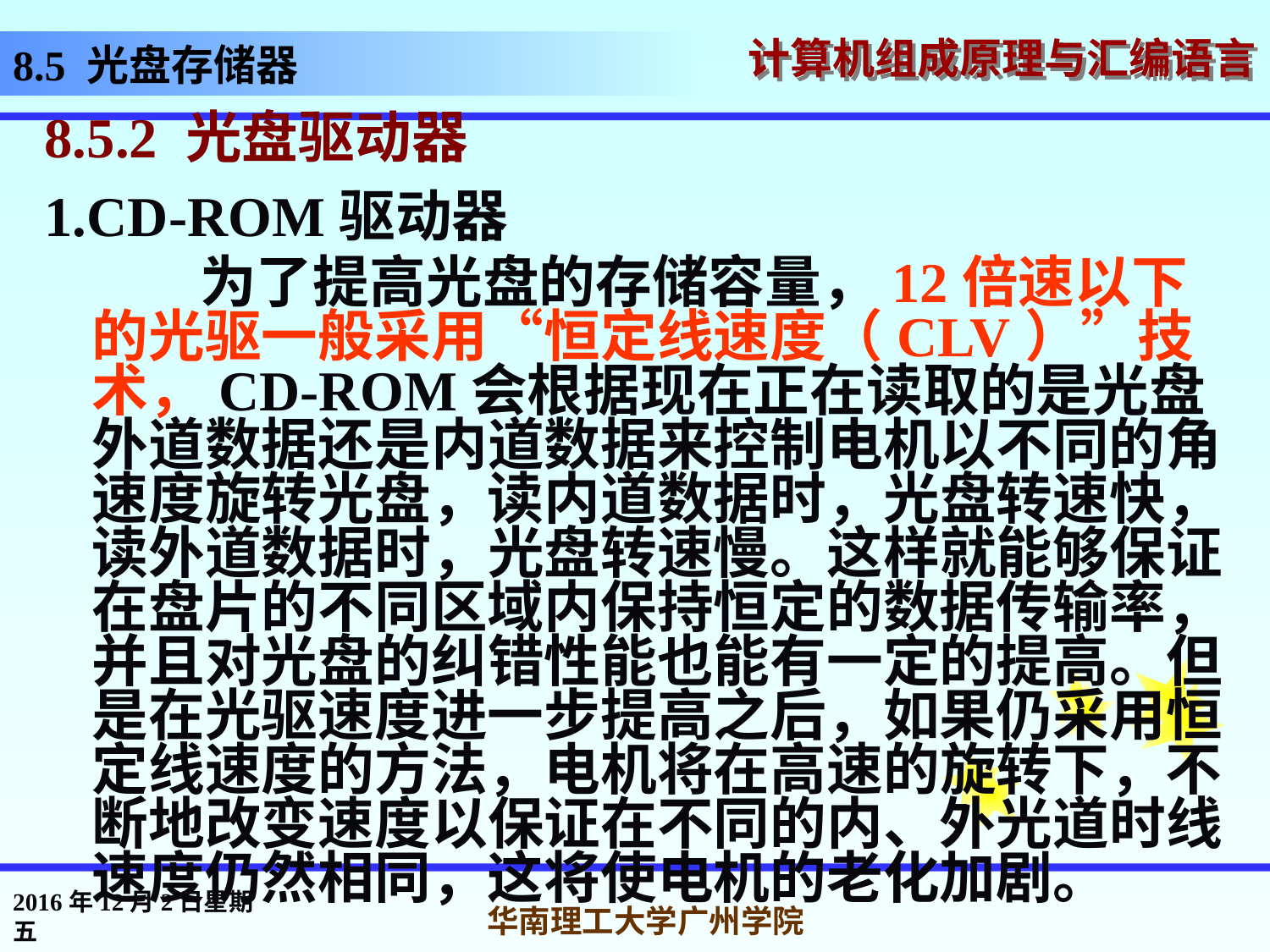

# 8.5 光盘存储器
8.5.2 光盘驱动器
1.CD-ROM驱动器
           为了提高光盘的存储容量，12倍速以下的光驱一般采用“恒定线速度（CLV）”技术，CD-ROM会根据现在正在读取的是光盘外道数据还是内道数据来控制电机以不同的角速度旋转光盘，读内道数据时，光盘转速快，读外道数据时，光盘转速慢。这样就能够保证在盘片的不同区域内保持恒定的数据传输率，并且对光盘的纠错性能也能有一定的提高。但是在光驱速度进一步提高之后，如果仍采用恒定线速度的方法，电机将在高速的旋转下，不断地改变速度以保证在不同的内、外光道时线速度仍然相同，这将使电机的老化加剧。
2016年12月2日星期五
华南理工大学广州学院